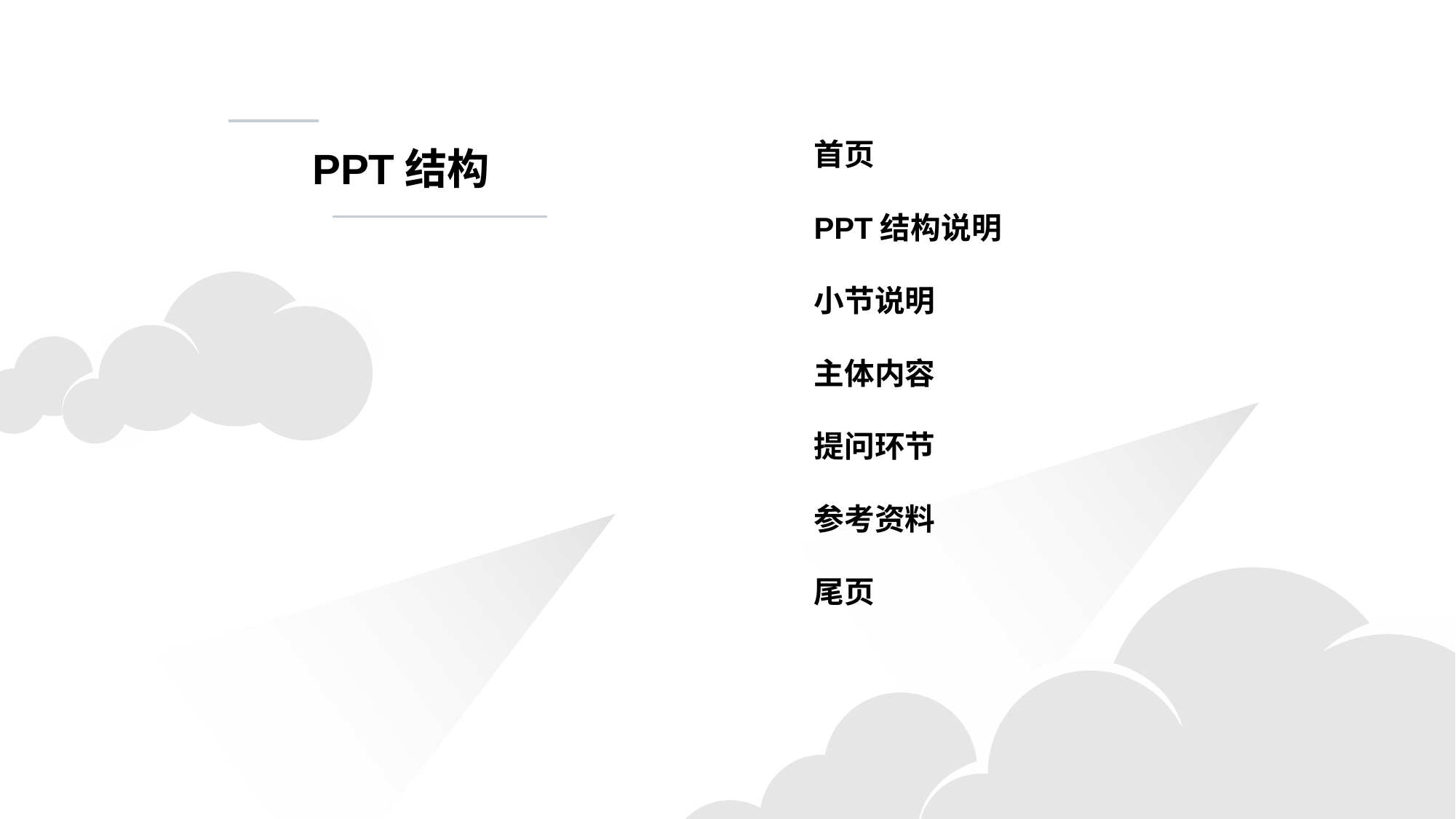

2312

首页

PPT结构说明

小节说明

主体内容

提问环节

参考资料

尾页
PPT结构